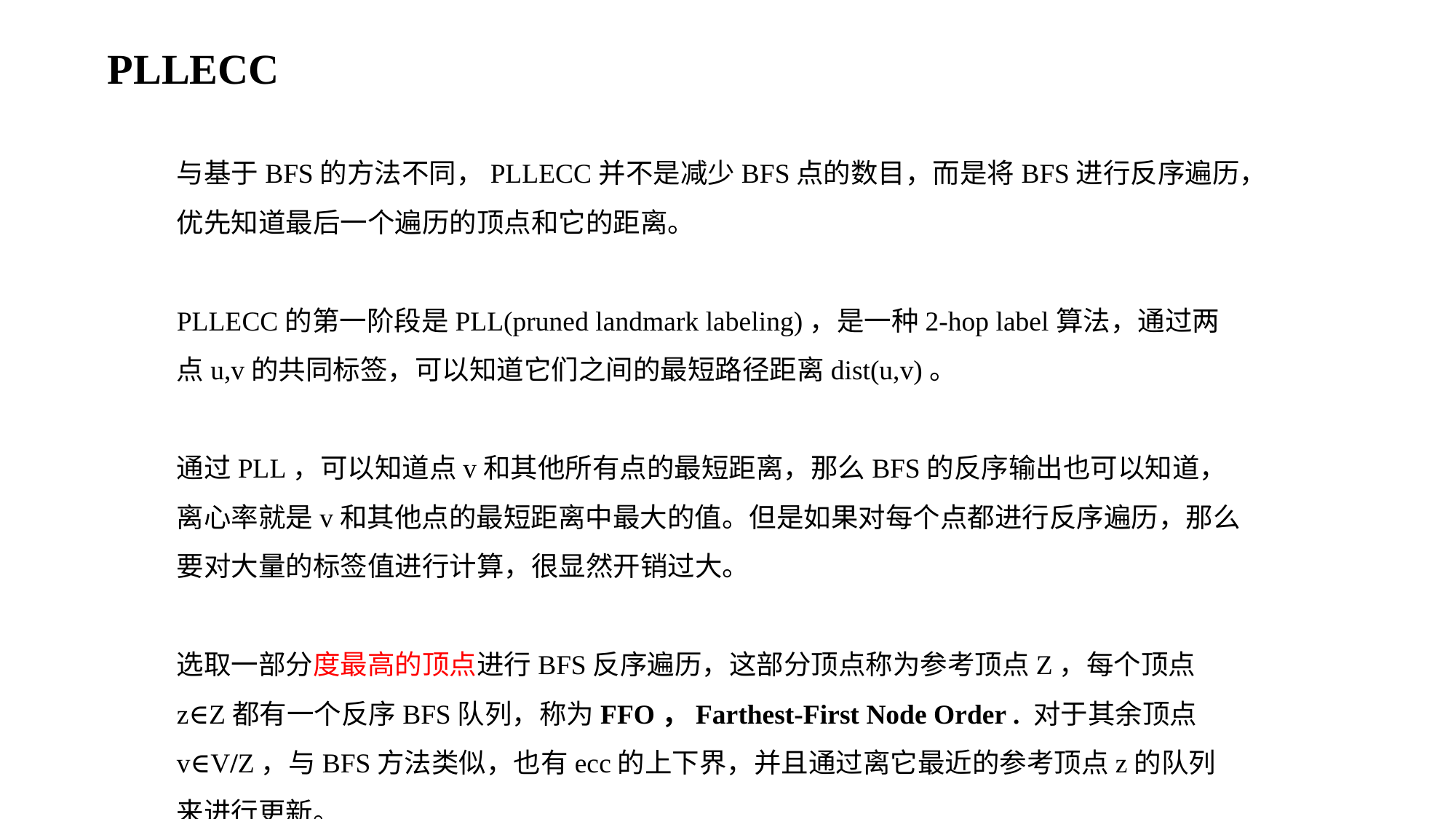

PLLECC
与基于BFS的方法不同，PLLECC并不是减少BFS点的数目，而是将BFS进行反序遍历，优先知道最后一个遍历的顶点和它的距离。

PLLECC的第一阶段是PLL(pruned landmark labeling)，是一种2-hop label算法，通过两点u,v的共同标签，可以知道它们之间的最短路径距离dist(u,v)。

通过PLL，可以知道点v和其他所有点的最短距离，那么BFS的反序输出也可以知道，离心率就是v和其他点的最短距离中最大的值。但是如果对每个点都进行反序遍历，那么要对大量的标签值进行计算，很显然开销过大。

选取一部分度最高的顶点进行BFS反序遍历，这部分顶点称为参考顶点Z，每个顶点z∈Z都有一个反序BFS队列，称为FFO，Farthest-First Node Order . 对于其余顶点v∈V/Z，与BFS方法类似，也有ecc的上下界，并且通过离它最近的参考顶点z的队列来进行更新。